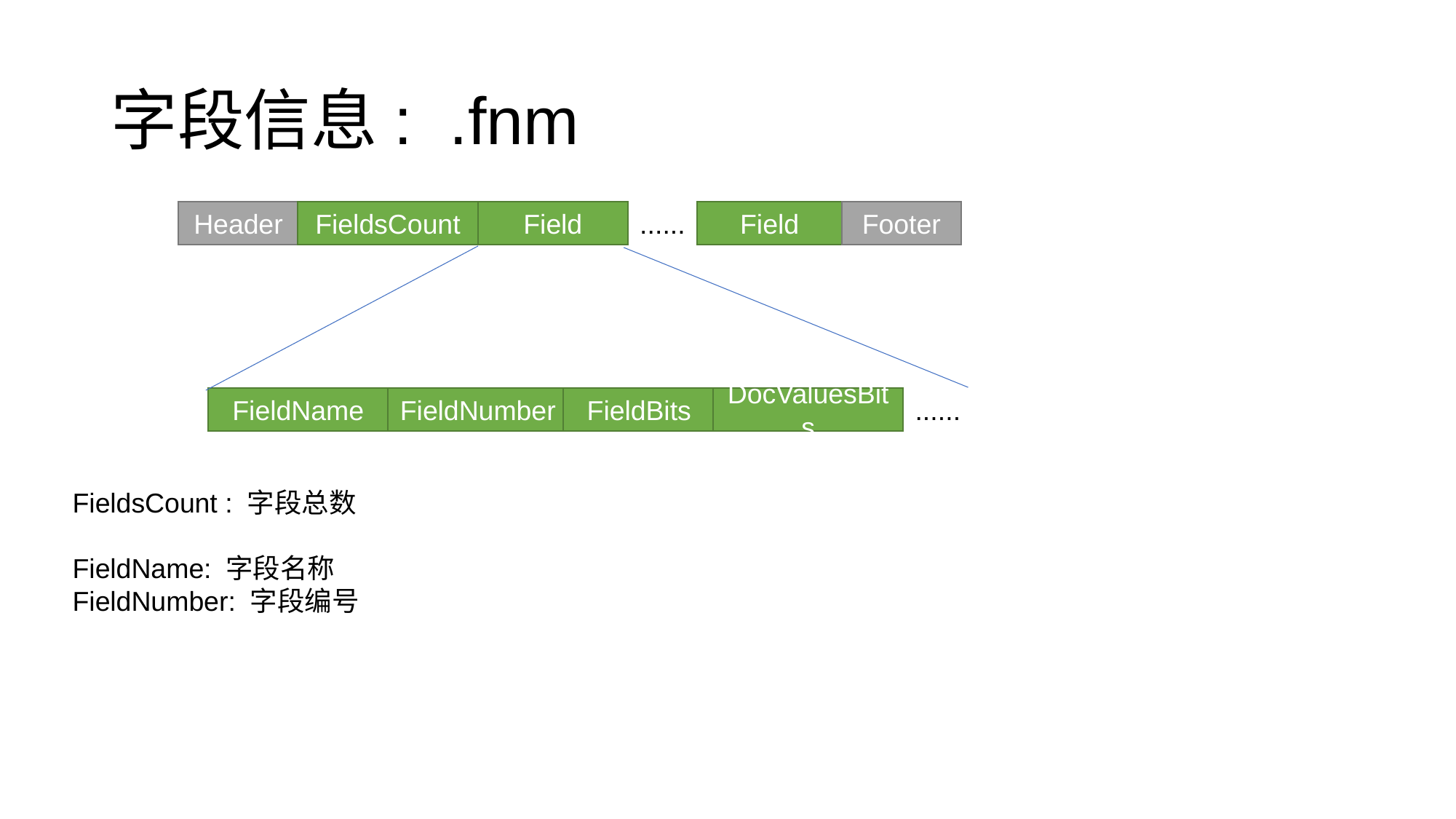

# 字段信息:  .fnm
Header
FieldsCount
Field
......
Field
Footer
FieldName
FieldNumber
FieldBits
DocValuesBits
......
FieldsCount : 字段总数

FieldName: 字段名称
FieldNumber: 字段编号